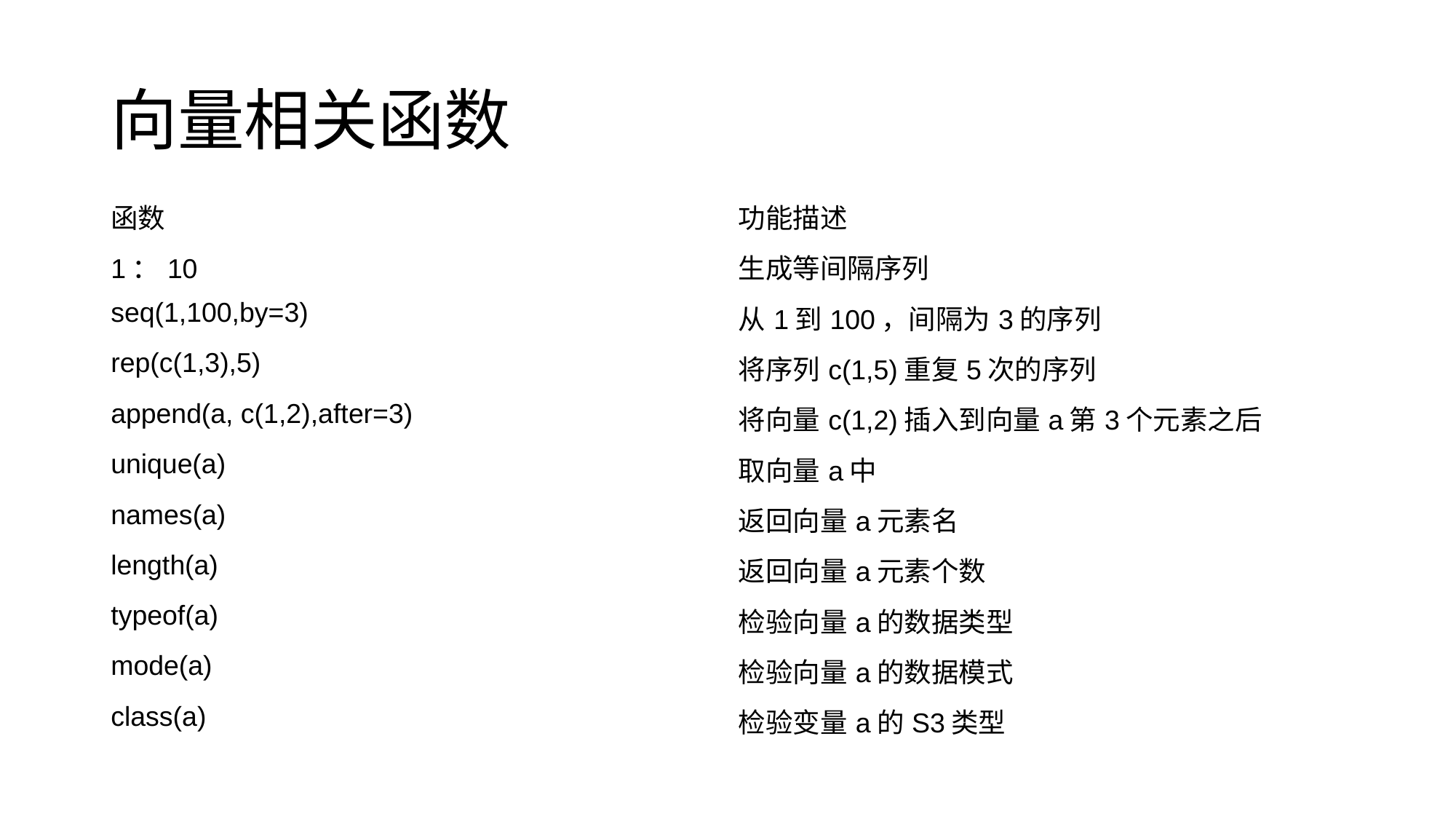

# 向量相关函数
| 函数 | 功能描述 |
| --- | --- |
| 1：10 | 生成等间隔序列 |
| seq(1,100,by=3) | 从1到100，间隔为3的序列 |
| rep(c(1,3),5) | 将序列c(1,5)重复5次的序列 |
| append(a, c(1,2),after=3) | 将向量c(1,2)插入到向量a第3个元素之后 |
| unique(a) | 取向量a中 |
| names(a) | 返回向量a元素名 |
| length(a) | 返回向量a元素个数 |
| typeof(a) | 检验向量a的数据类型 |
| mode(a) | 检验向量a的数据模式 |
| class(a) | 检验变量a的S3类型 |
|  |  |
|  |  |